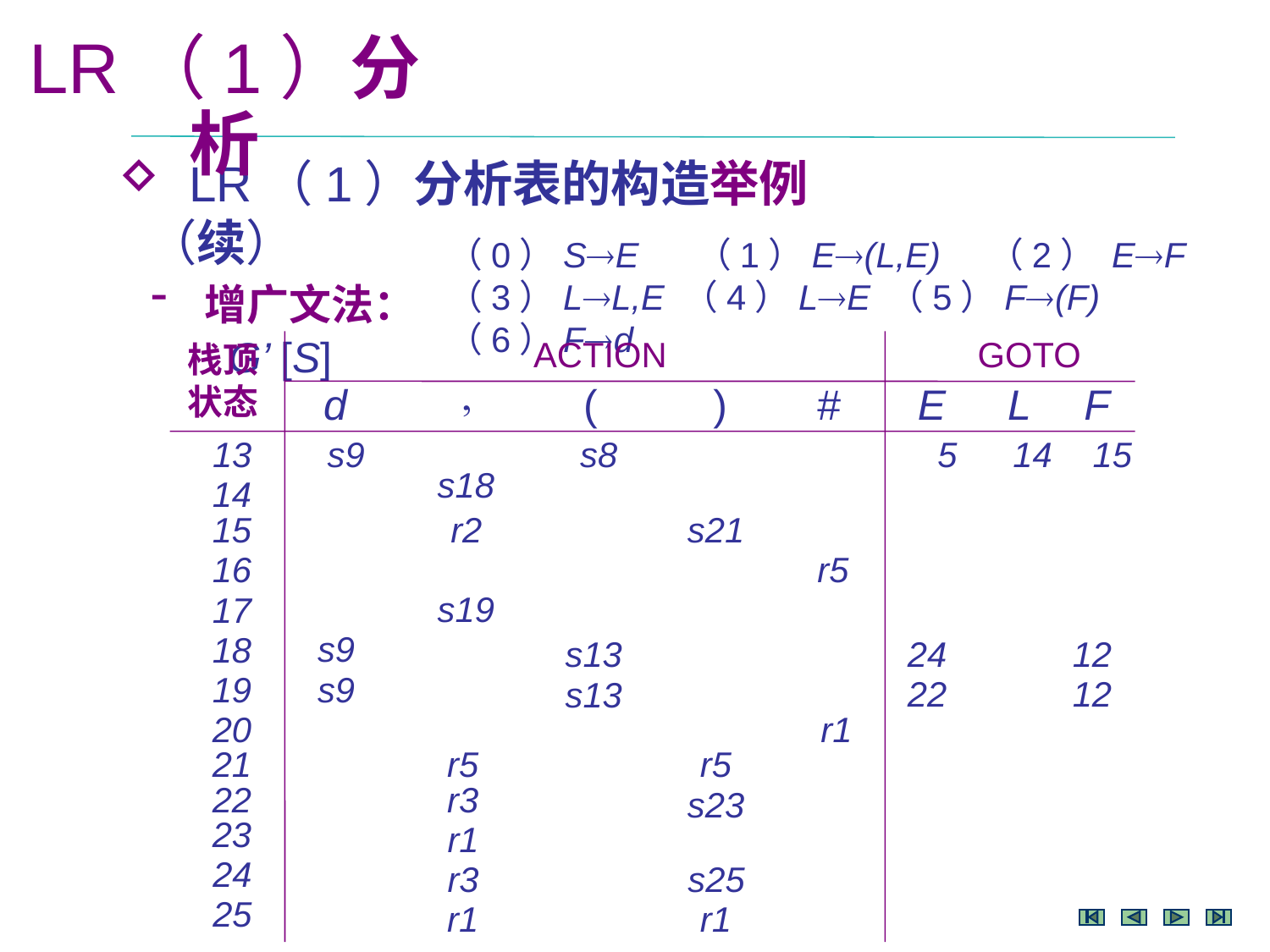

LR（1）分析
  LR（1）分析表的构造举例（续）
 增广文法：
    G’ [S]
（0）S→E     （1）E→(L,E)    （2） E→F
（3）L→L,E （4）L→E （5）F→(F)  （6）F→d
ACTION
GOTO
栈顶状态

,
d
(
)
#
E
L
F

13
s9
s8
5
14
15

s18
14
r2
s21
15
r5
16
s19
17
s9
24
12
s13
18
s9
22
12
s13
19
r1
20
r5
r5
21
r3
s23
22
23
r1
24
r3
s25
25
r1
r1